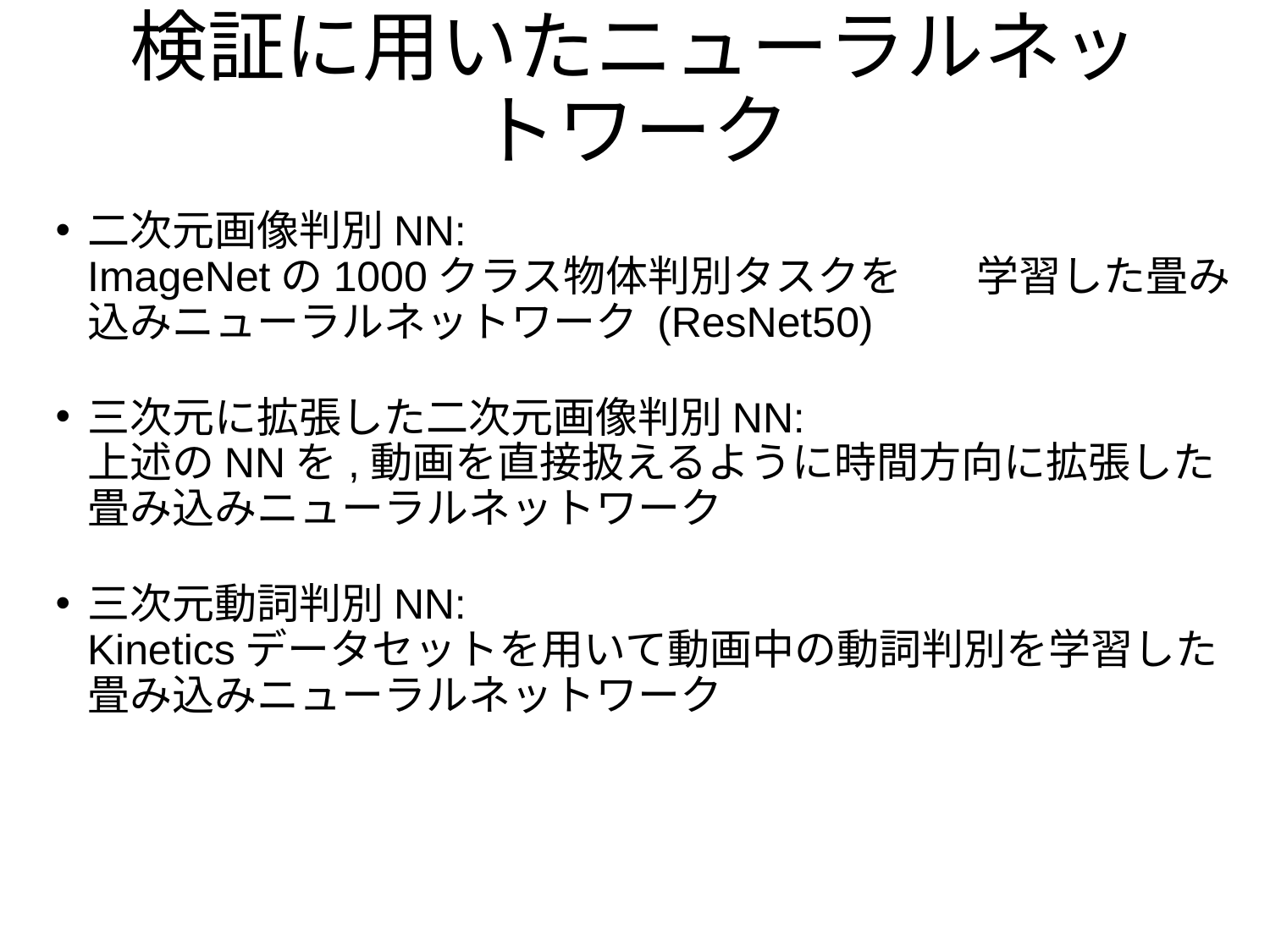

# 検証に用いたニューラルネットワーク
二次元画像判別NN:
ImageNetの1000クラス物体判別タスクを	学習した畳み込みニューラルネットワーク (ResNet50)
三次元に拡張した二次元画像判別NN:
上述のNNを,動画を直接扱えるように時間方向に拡張した畳み込みニューラルネットワーク
三次元動詞判別NN:
Kineticsデータセットを用いて動画中の動詞判別を学習した畳み込みニューラルネットワーク